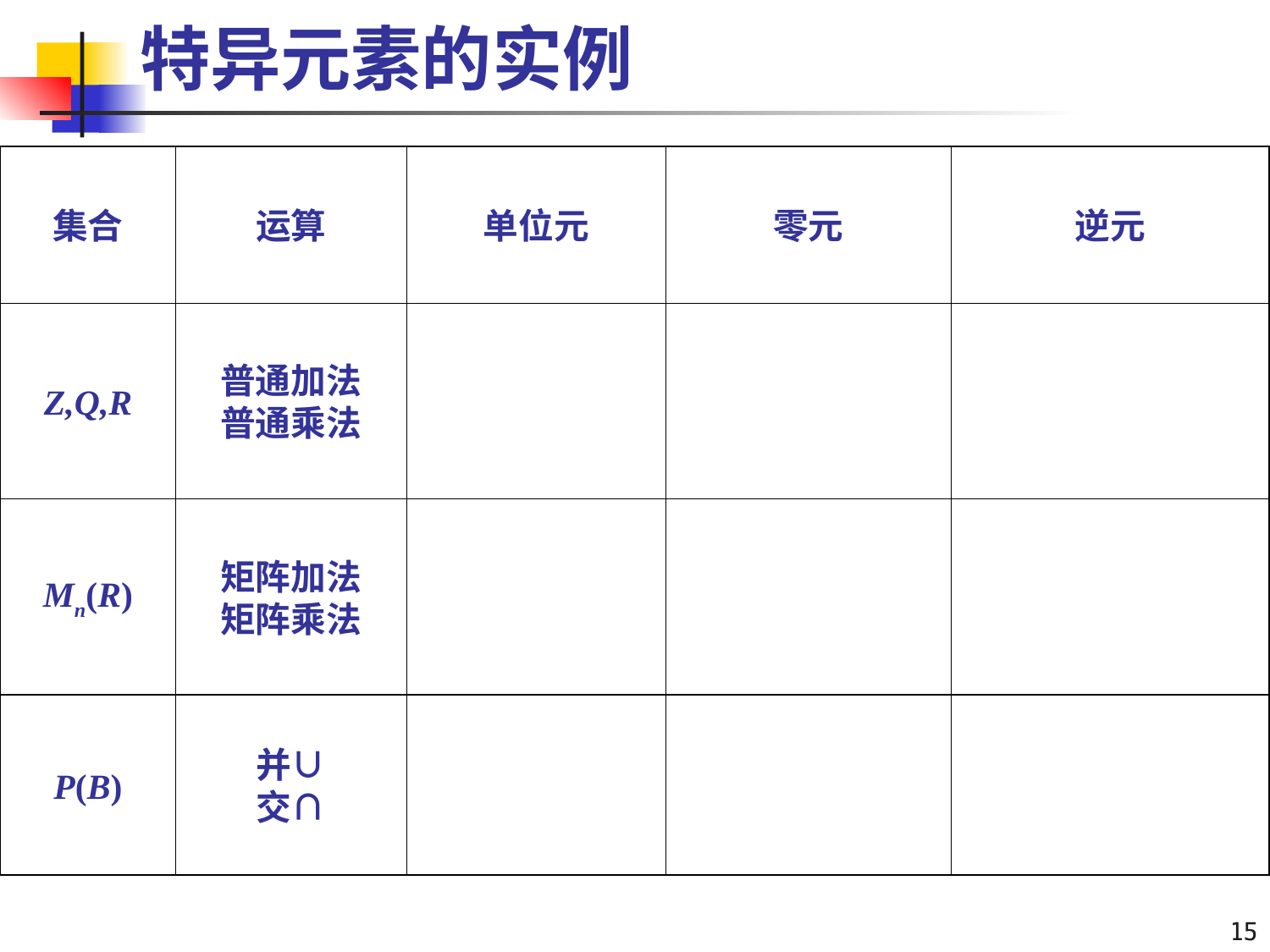

# 特异元素的实例

集合

运算

单位元

零元

逆元

Z,Q,R

普通加法
普通乘法

Mn(R)

矩阵加法矩阵乘法

P(B)

并∪
交∩

15